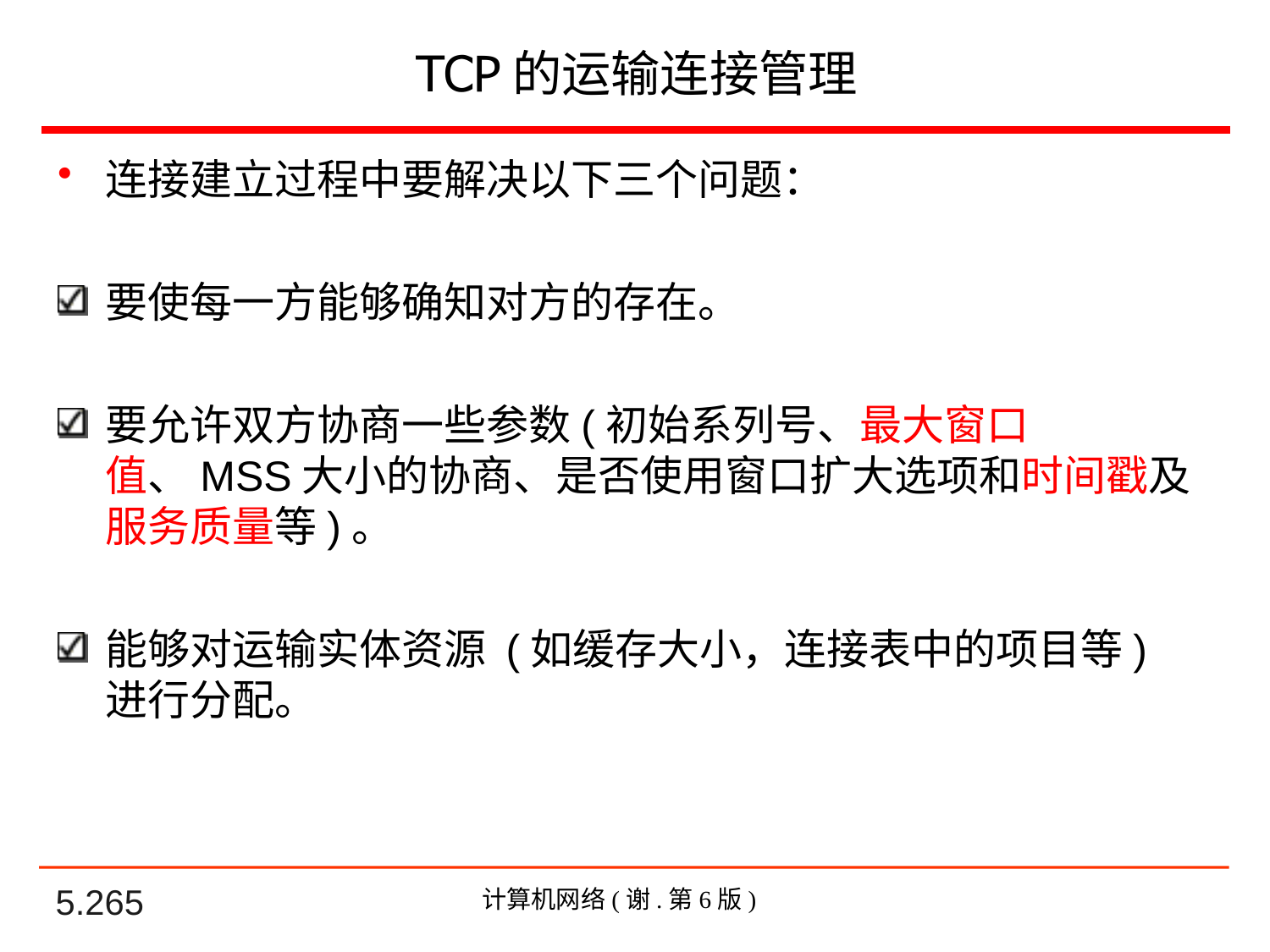

# TCP的运输连接管理
连接建立过程中要解决以下三个问题：

要使每一方能够确知对方的存在。

要允许双方协商一些参数(初始系列号、最大窗口值、MSS大小的协商、是否使用窗口扩大选项和时间戳及服务质量等)。

能够对运输实体资源 (如缓存大小，连接表中的项目等) 进行分配。